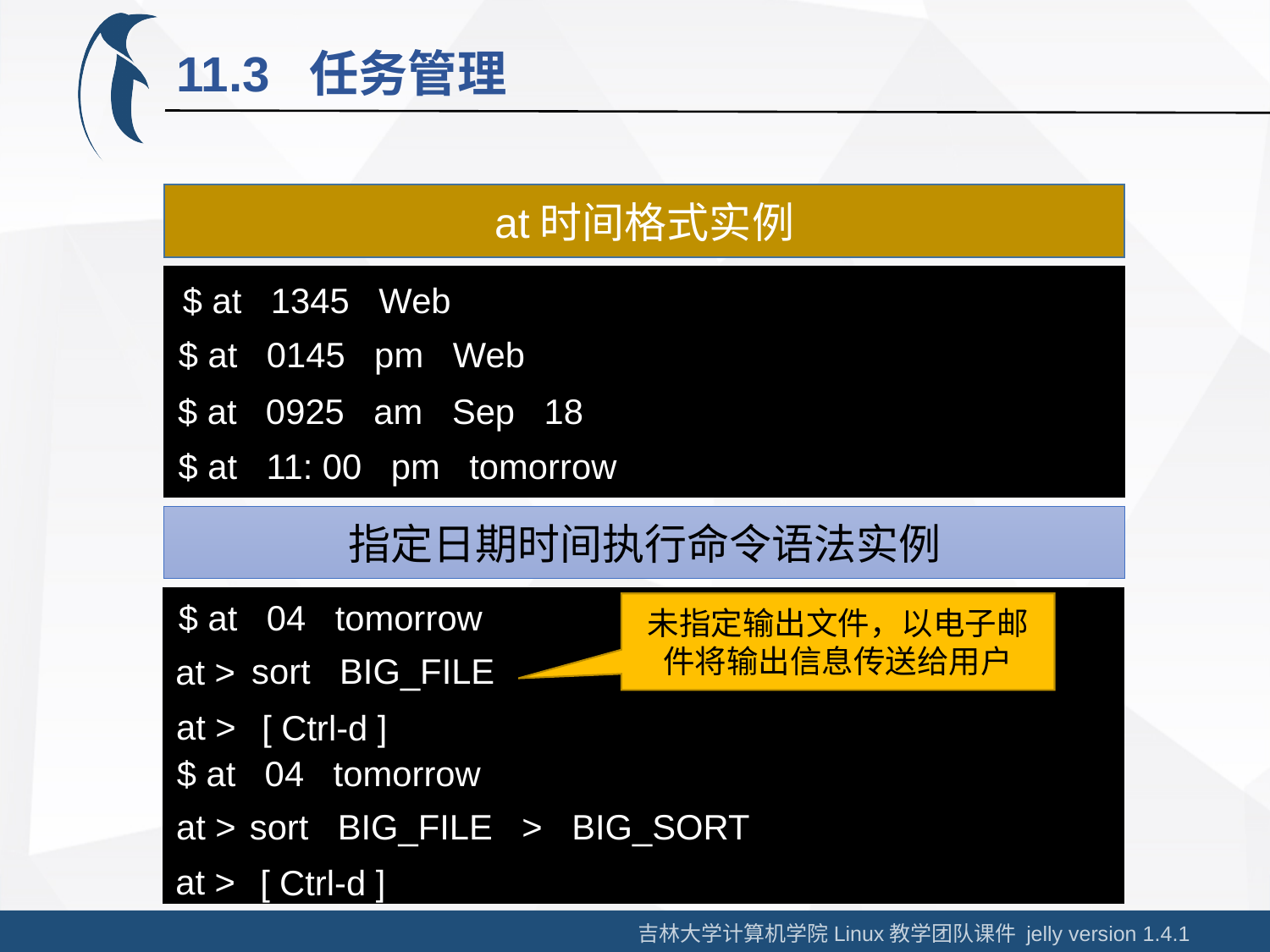

11.3  任务管理
at时间格式实例

$ at   1345   Web
$ at   0145   pm   Web
$ at   0925   am   Sep   18
$ at   11: 00   pm   tomorrow
指定日期时间执行命令语法实例

$ at   04   tomorrow
未指定输出文件，以电子邮件将输出信息传送给用户
sort   BIG_FILE
at >
at >
[ Ctrl-d ]
$ at   04   tomorrow
sort   BIG_FILE   >   BIG_SORT
at >
at >
[ Ctrl-d ]